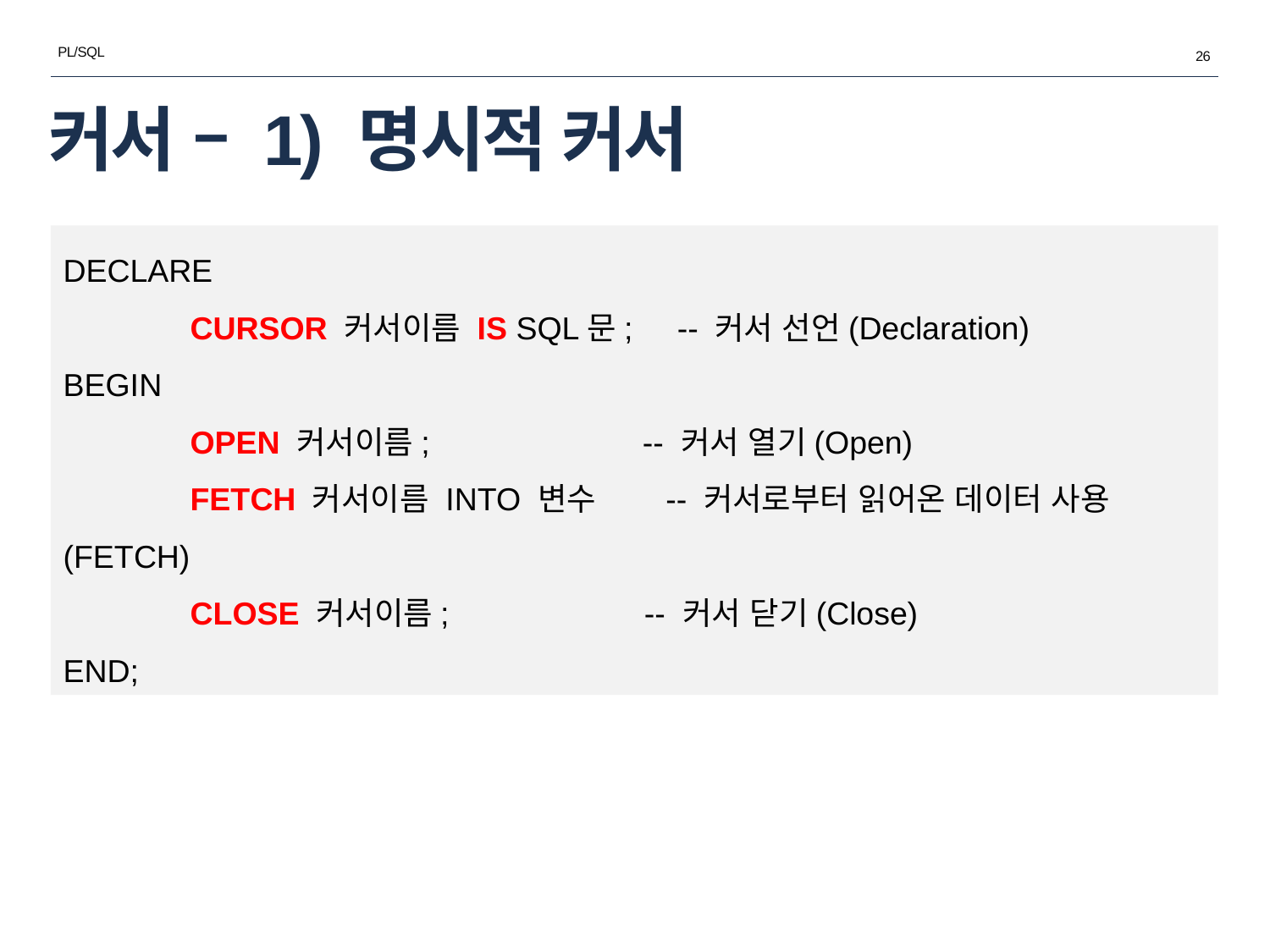

PL/SQL
26
# 커서 – 1) 명시적 커서
DECLARE
	CURSOR 커서이름 IS SQL문;     -- 커서 선언(Declaration)
BEGIN
	OPEN 커서이름;                        -- 커서 열기(Open)
	FETCH 커서이름 INTO 변수       -- 커서로부터 읽어온 데이터 사용(FETCH)
	CLOSE 커서이름;                      -- 커서 닫기(Close)
END;